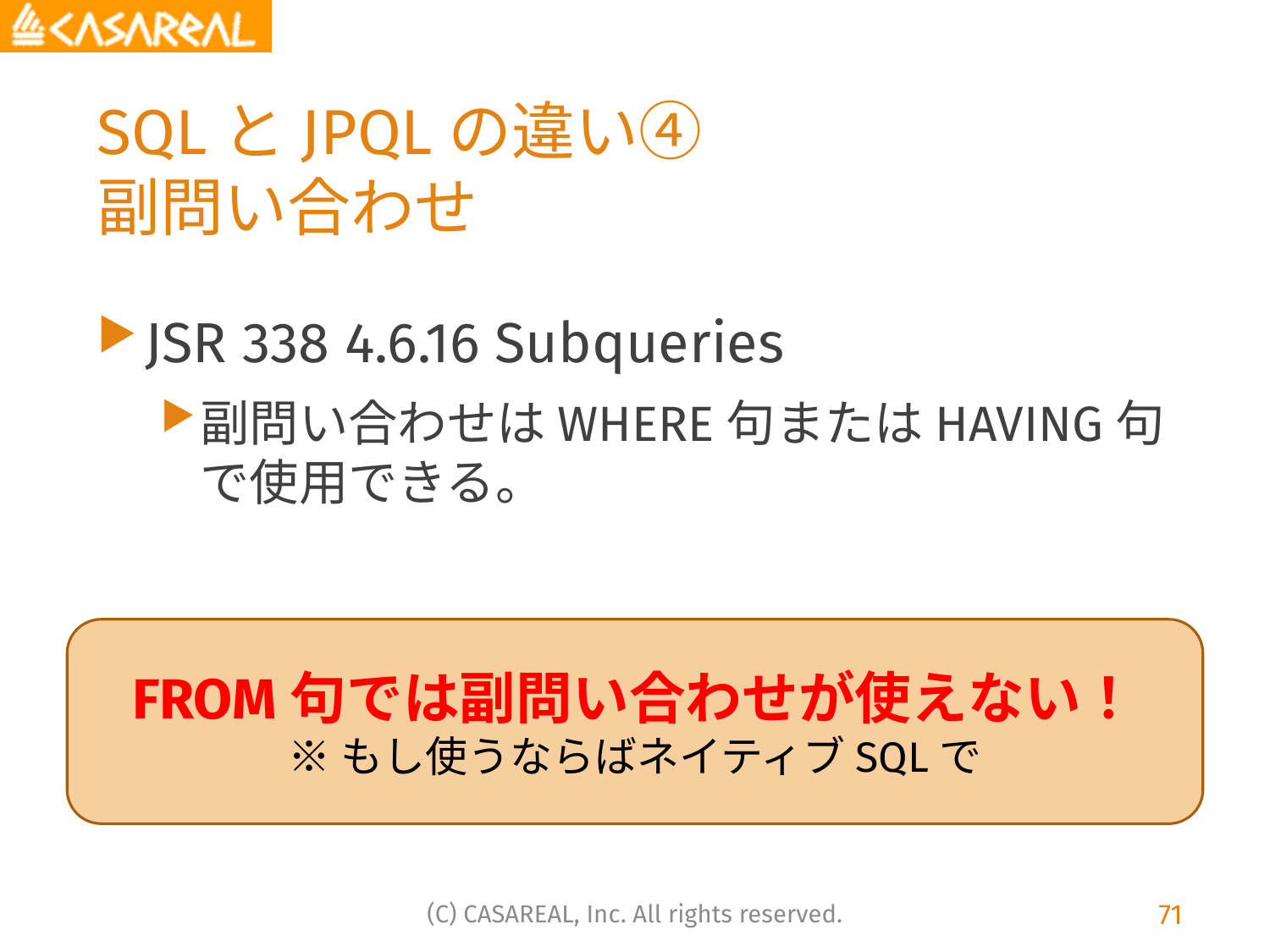

# SQLとJPQLの違い④ 副問い合わせ
JSR 338 4.6.16 Subqueries
副問い合わせはWHERE句またはHAVING句で使用できる。
FROM句では副問い合わせが使えない！
※もし使うならばネイティブSQLで
(C) CASAREAL, Inc. All rights reserved.
71